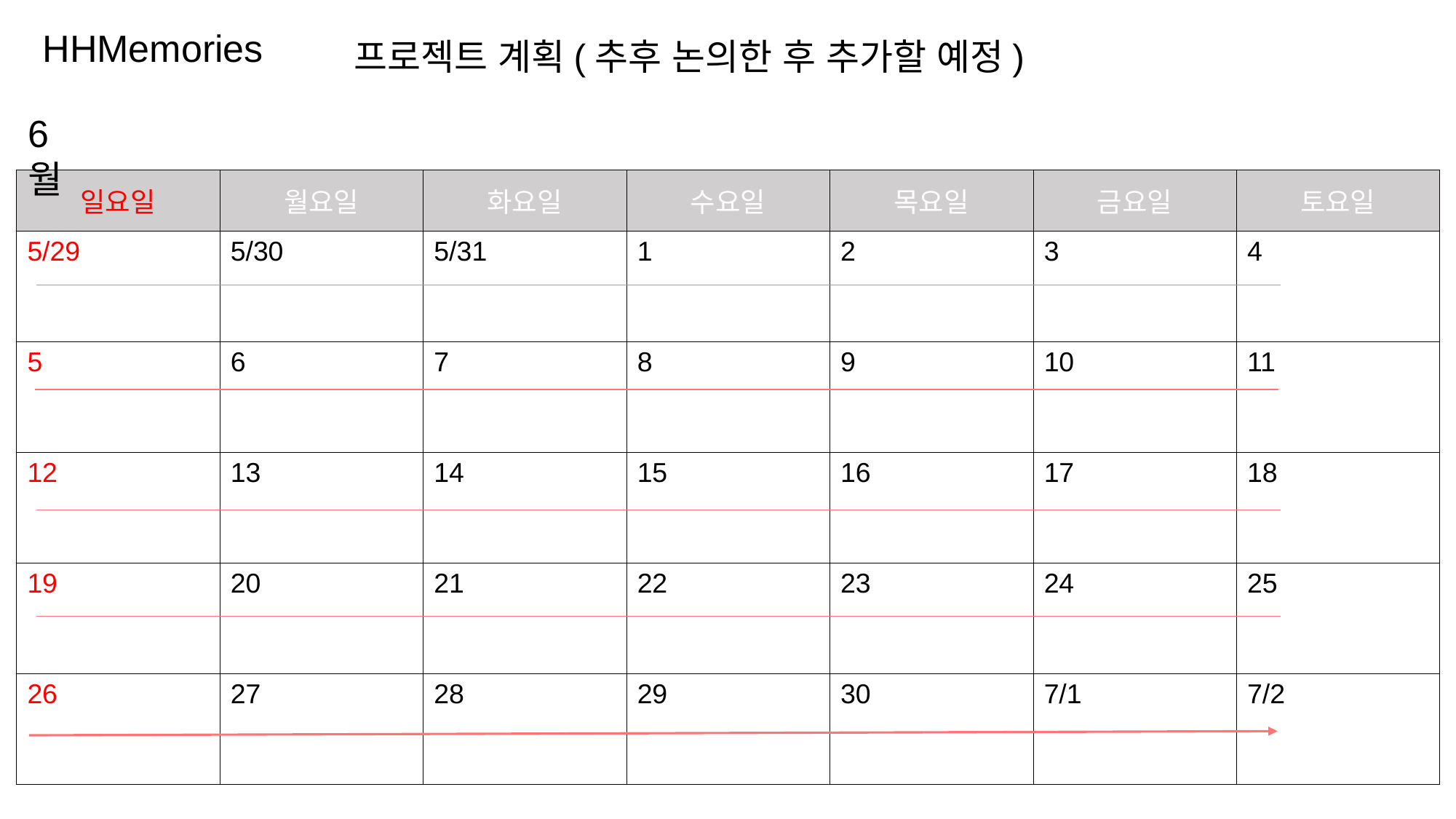

HHMemories
프로젝트 계획(추후 논의한 후 추가할 예정)
6월
| 일요일 | 월요일 | 화요일 | 수요일 | 목요일 | 금요일 | 토요일 |
| --- | --- | --- | --- | --- | --- | --- |
| 5/29 | 5/30 | 5/31 | 1 | 2 | 3 | 4 |
| 5 | 6 | 7 | 8 | 9 | 10 | 11 |
| 12 | 13 | 14 | 15 | 16 | 17 | 18 |
| 19 | 20 | 21 | 22 | 23 | 24 | 25 |
| 26 | 27 | 28 | 29 | 30 | 7/1 | 7/2 |